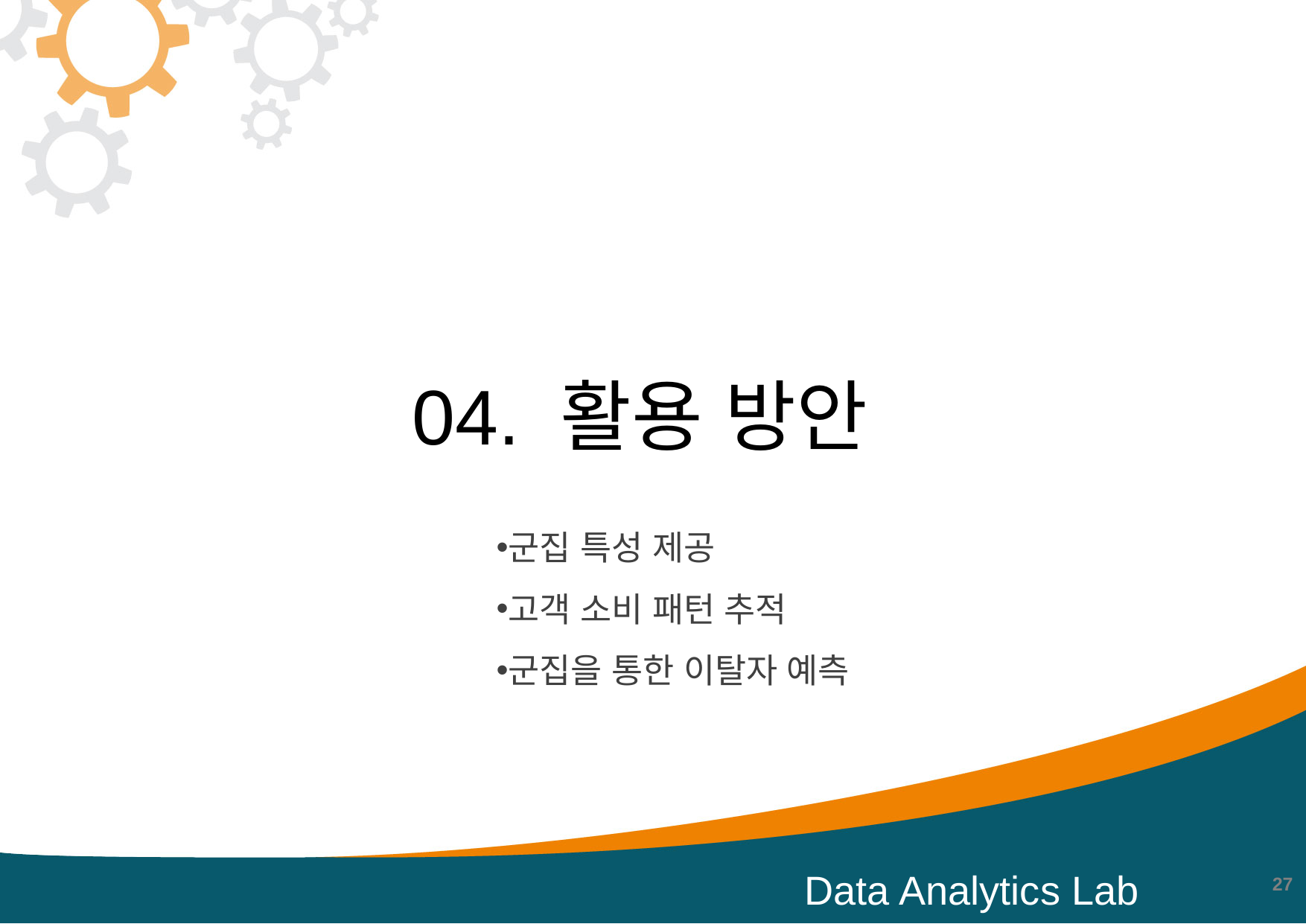

04. 활용 방안
군집 특성 제공
고객 소비 패턴 추적
군집을 통한 이탈자 예측
Data Analytics Lab
27